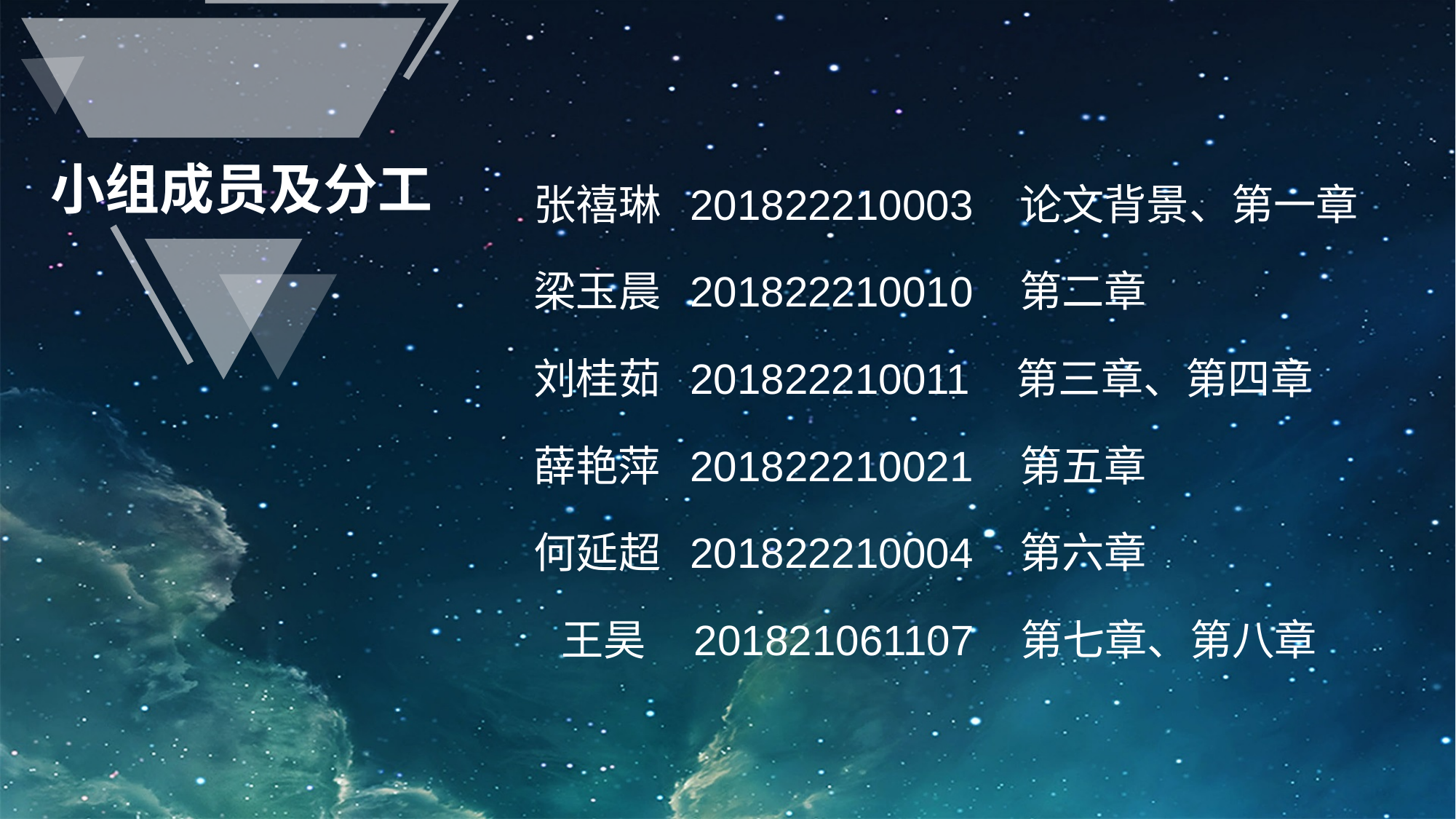

小组成员及分工
张禧琳  201822210003   论文背景、第一章
梁玉晨  201822210010   第二章
刘桂茹  201822210011   第三章、第四章
薛艳萍  201822210021   第五章
何延超  201822210004   第六章
  王昊    201821061107   第七章、第八章